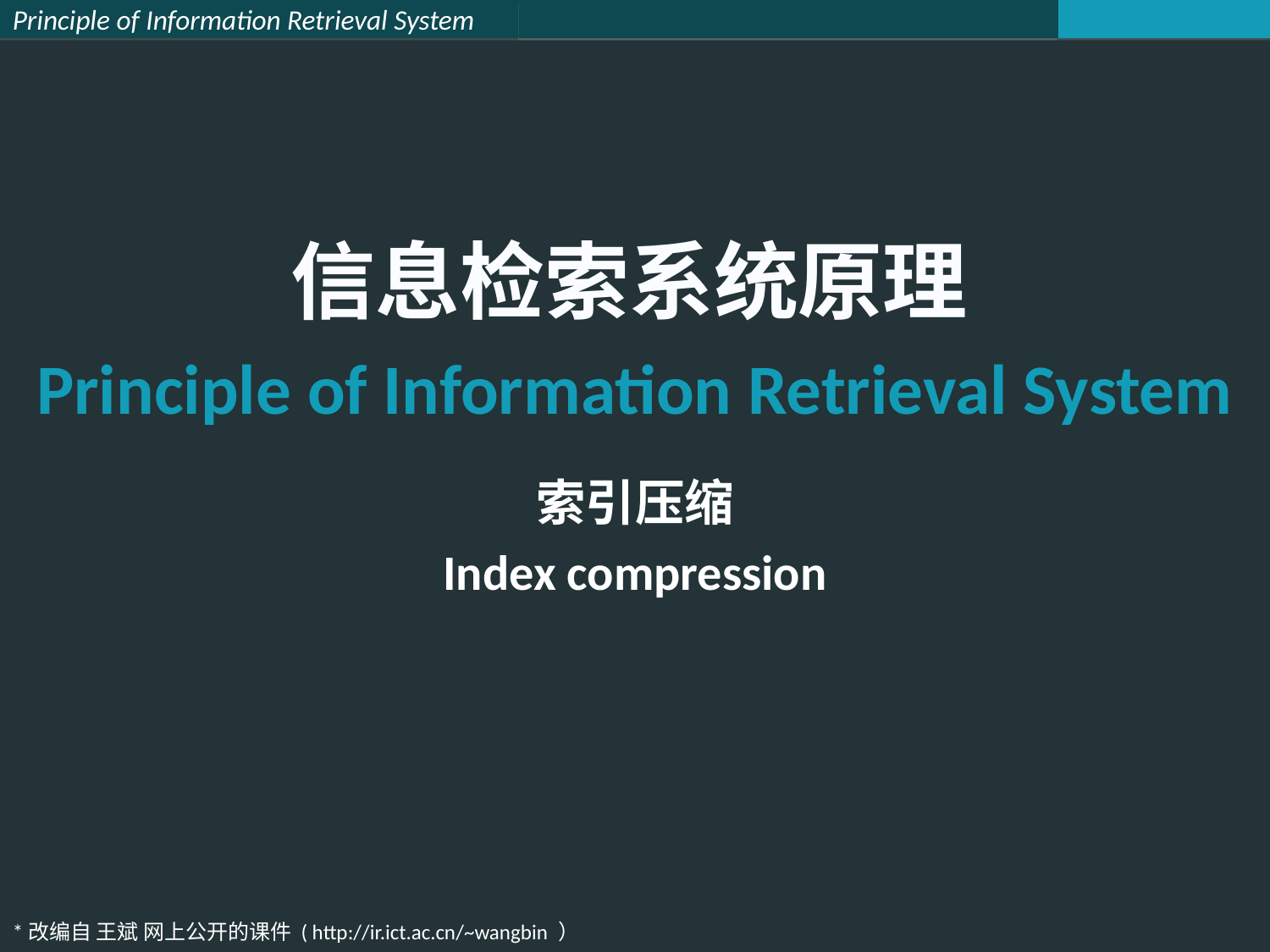

Principle of Information Retrieval System
索引压缩
Index compression

*改编自 王斌 网上公开的课件 ( http://ir.ict.ac.cn/~wangbin ）